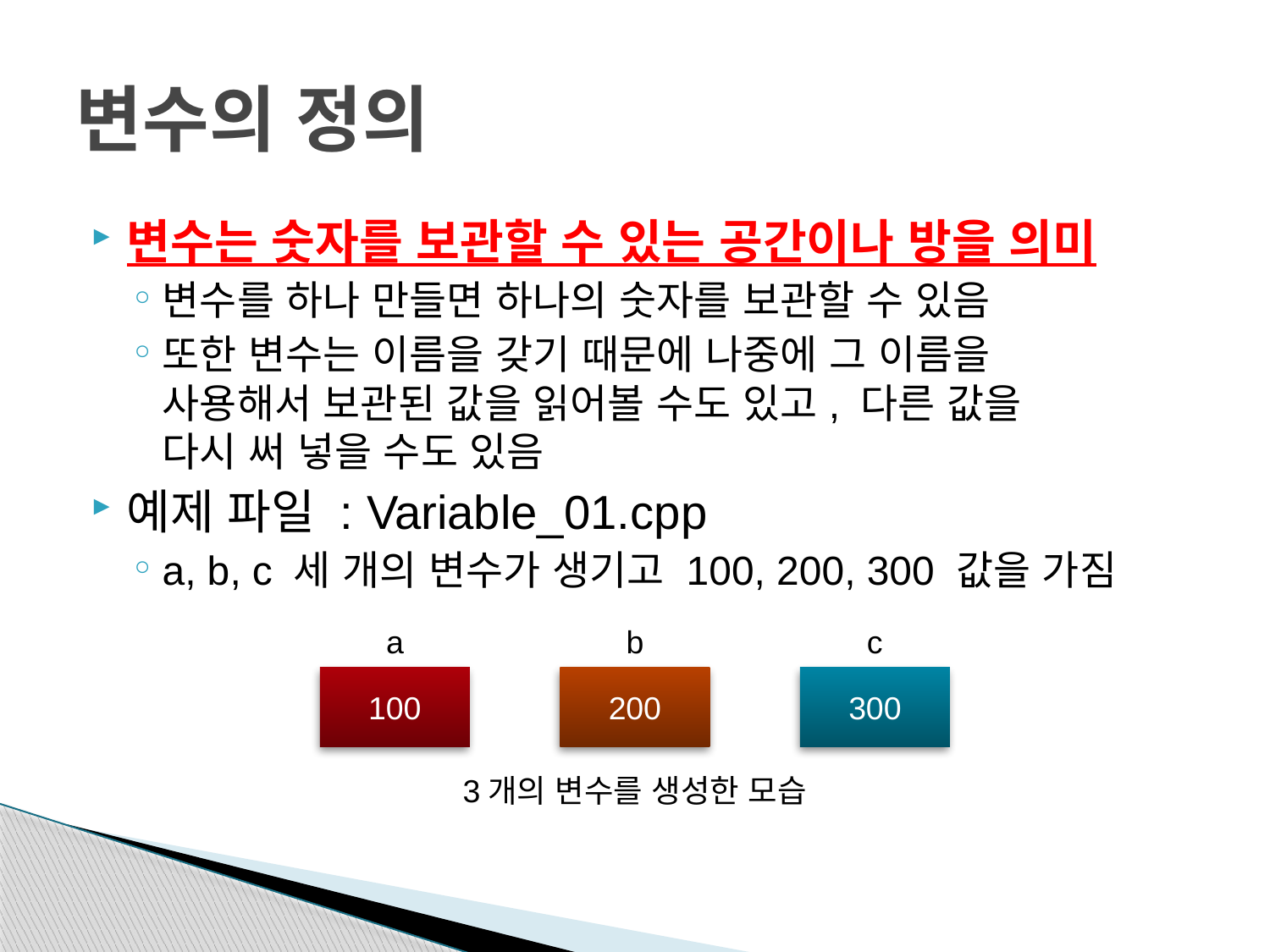

# 변수의 정의
변수는 숫자를 보관할 수 있는 공간이나 방을 의미
변수를 하나 만들면 하나의 숫자를 보관할 수 있음
또한 변수는 이름을 갖기 때문에 나중에 그 이름을
사용해서 보관된 값을 읽어볼 수도 있고, 다른 값을
다시 써 넣을 수도 있음
예제 파일 : Variable_01.cpp
a, b, c 세 개의 변수가 생기고 100, 200, 300 값을 가짐

a
b
c
100
200
300
3개의 변수를 생성한 모습